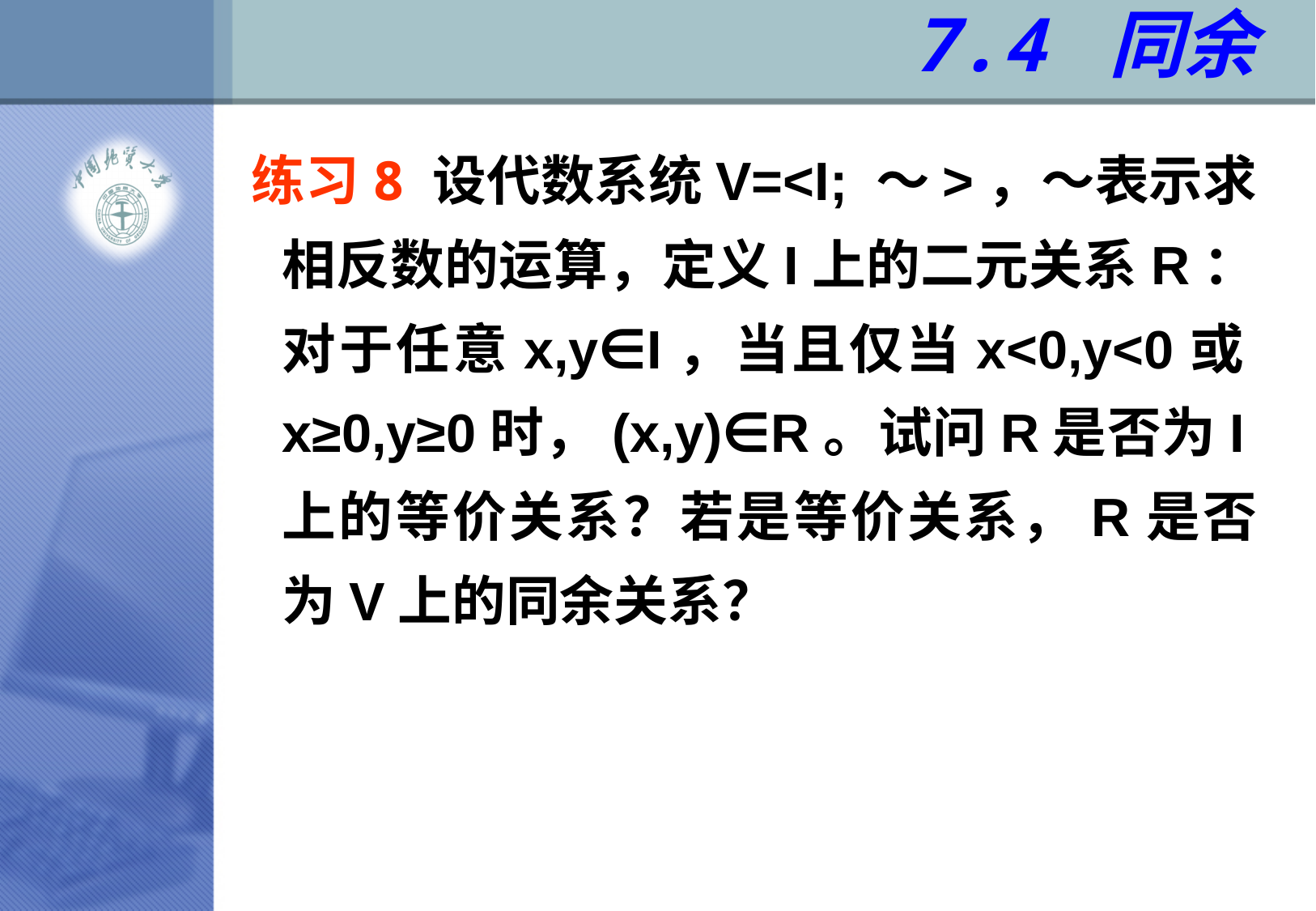

# 7.4 同余
   练习8 设代数系统V=<I; ～>，～表示求相反数的运算，定义I上的二元关系R：对于任意x,y∈I，当且仅当x<0,y<0或x≥0,y≥0时，(x,y)∈R。试问R是否为I上的等价关系？若是等价关系，R是否为V上的同余关系？